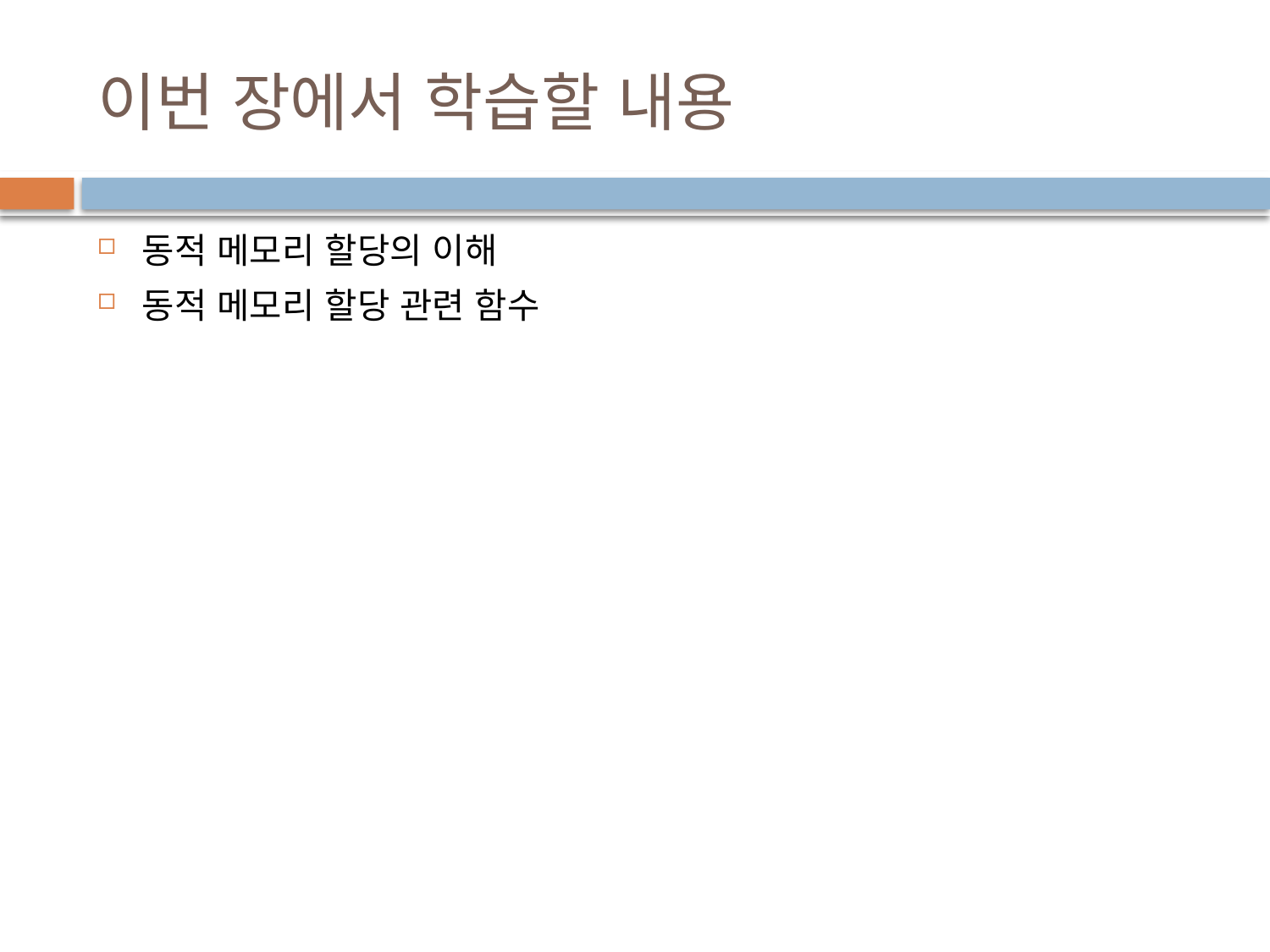

# 이번 장에서 학습할 내용
동적 메모리 할당의 이해
동적 메모리 할당 관련 함수